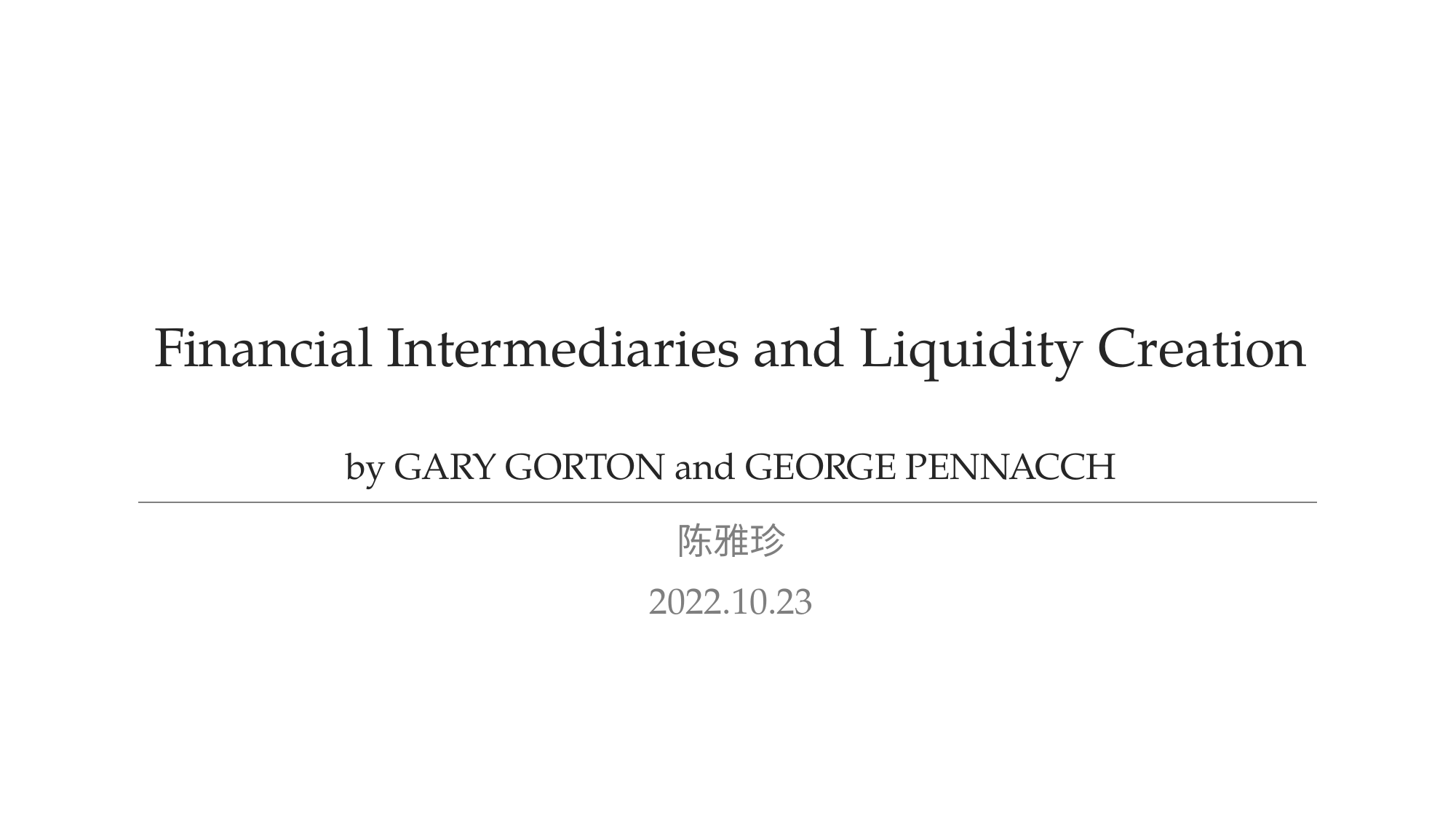

# Financial Intermediaries and Liquidity Creation by GARY GORTON and GEORGE PENNACCH
陈雅珍
2022.10.23